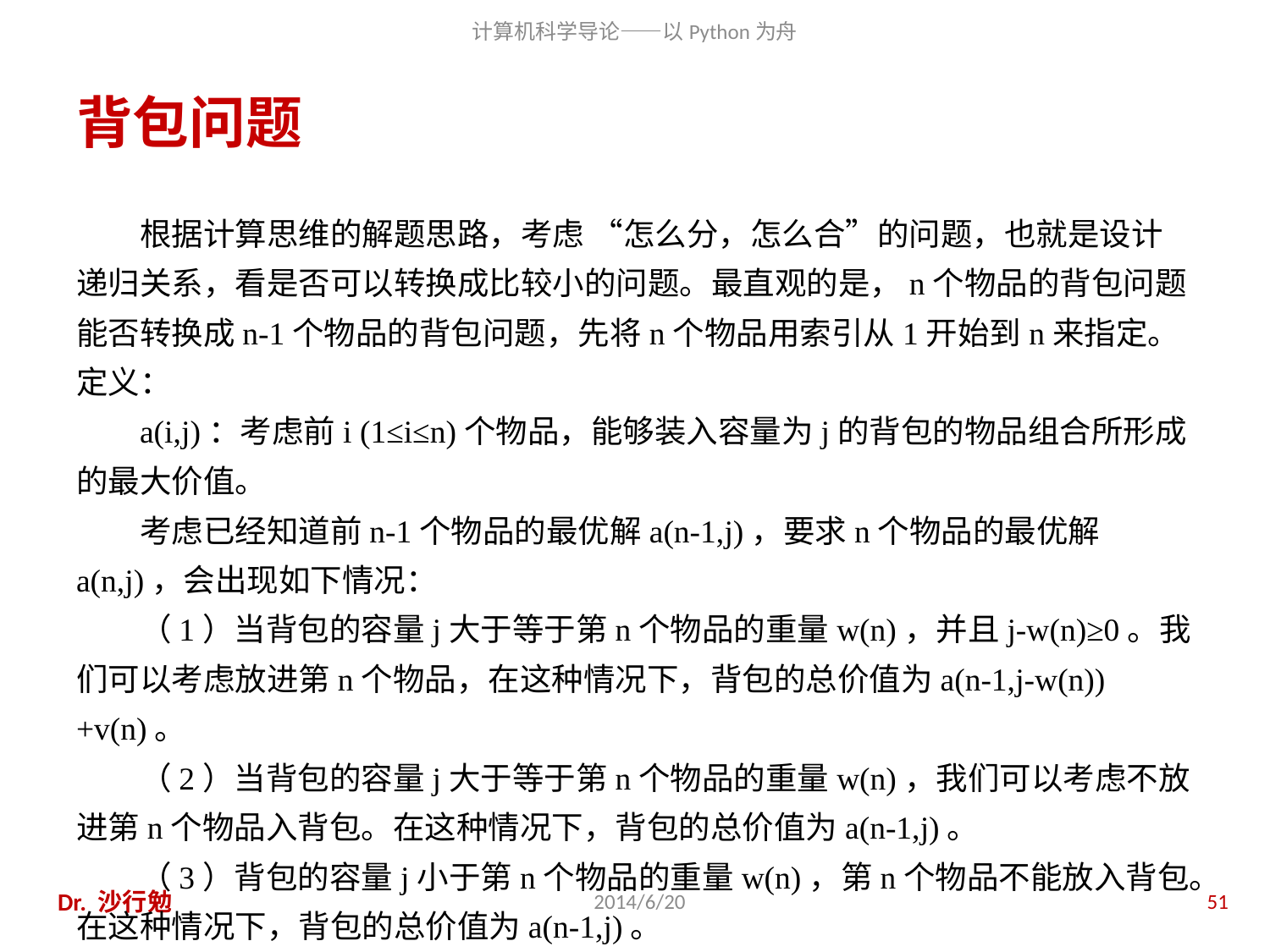

# 背包问题
根据计算思维的解题思路，考虑 “怎么分，怎么合”的问题，也就是设计递归关系，看是否可以转换成比较小的问题。最直观的是，n个物品的背包问题能否转换成n-1个物品的背包问题，先将n个物品用索引从1开始到n来指定。定义：
a(i,j)：考虑前i (1≤i≤n)个物品，能够装入容量为j的背包的物品组合所形成的最大价值。
考虑已经知道前n-1个物品的最优解a(n-1,j)，要求n个物品的最优解a(n,j)，会出现如下情况：
（1）当背包的容量j大于等于第n个物品的重量w(n)，并且j-w(n)≥0。我们可以考虑放进第n个物品，在这种情况下，背包的总价值为a(n-1,j-w(n))+v(n)。
（2）当背包的容量j大于等于第n个物品的重量w(n)，我们可以考虑不放进第n个物品入背包。在这种情况下，背包的总价值为a(n-1,j)。
（3）背包的容量j小于第n个物品的重量w(n)，第n个物品不能放入背包。在这种情况下，背包的总价值为a(n-1,j)。
Dr. 沙行勉
2014/6/20
51